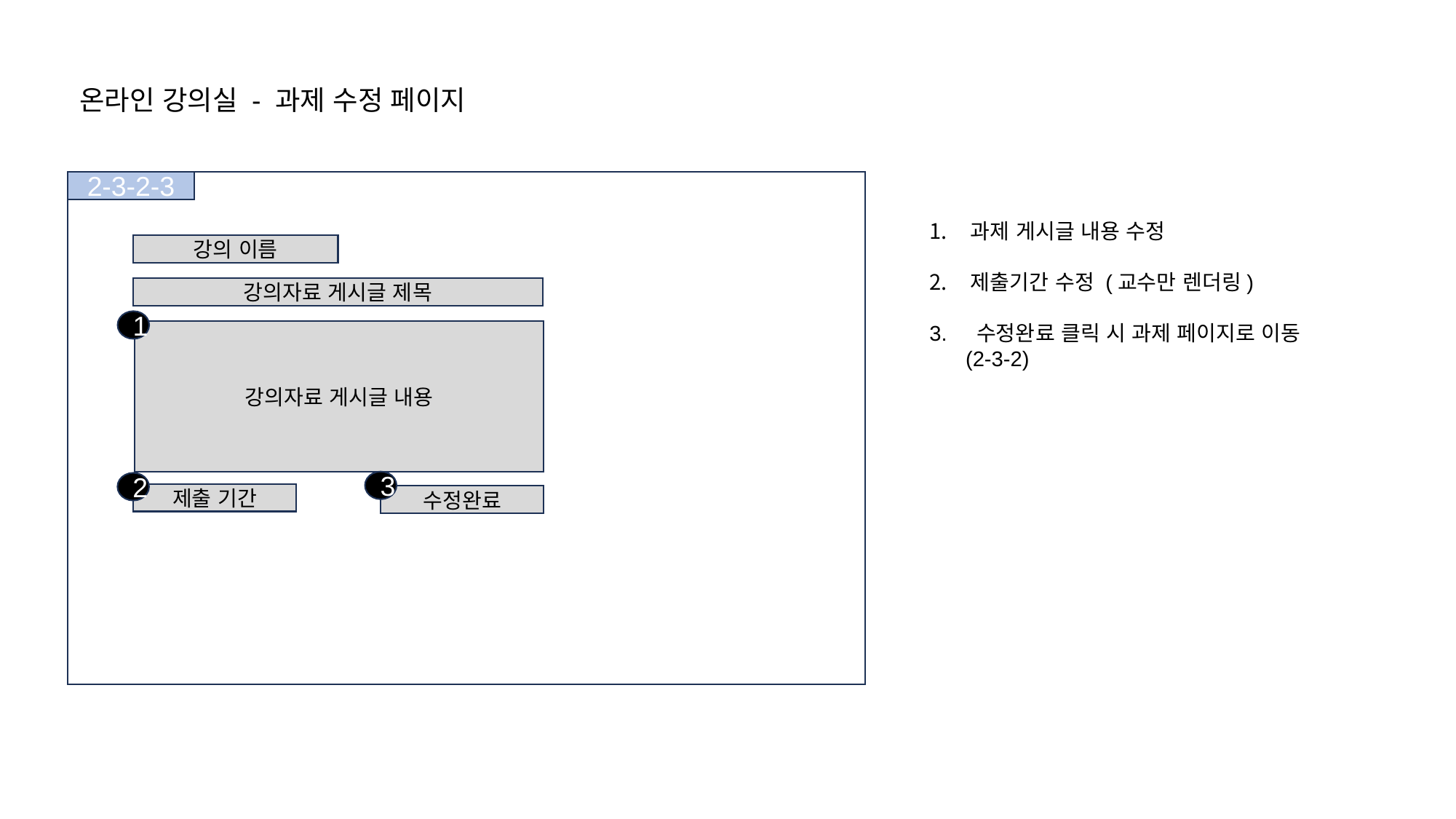

온라인 강의실 - 과제 수정 페이지

2-3-2-3

과제 게시글 내용 수정

제출기간 수정 (교수만 렌더링)

3.    수정완료 클릭 시 과제 페이지로 이동
      (2-3-2)
강의 이름
강의자료 게시글 제목
1
강의자료 게시글 내용
3
2
제출 기간
수정완료